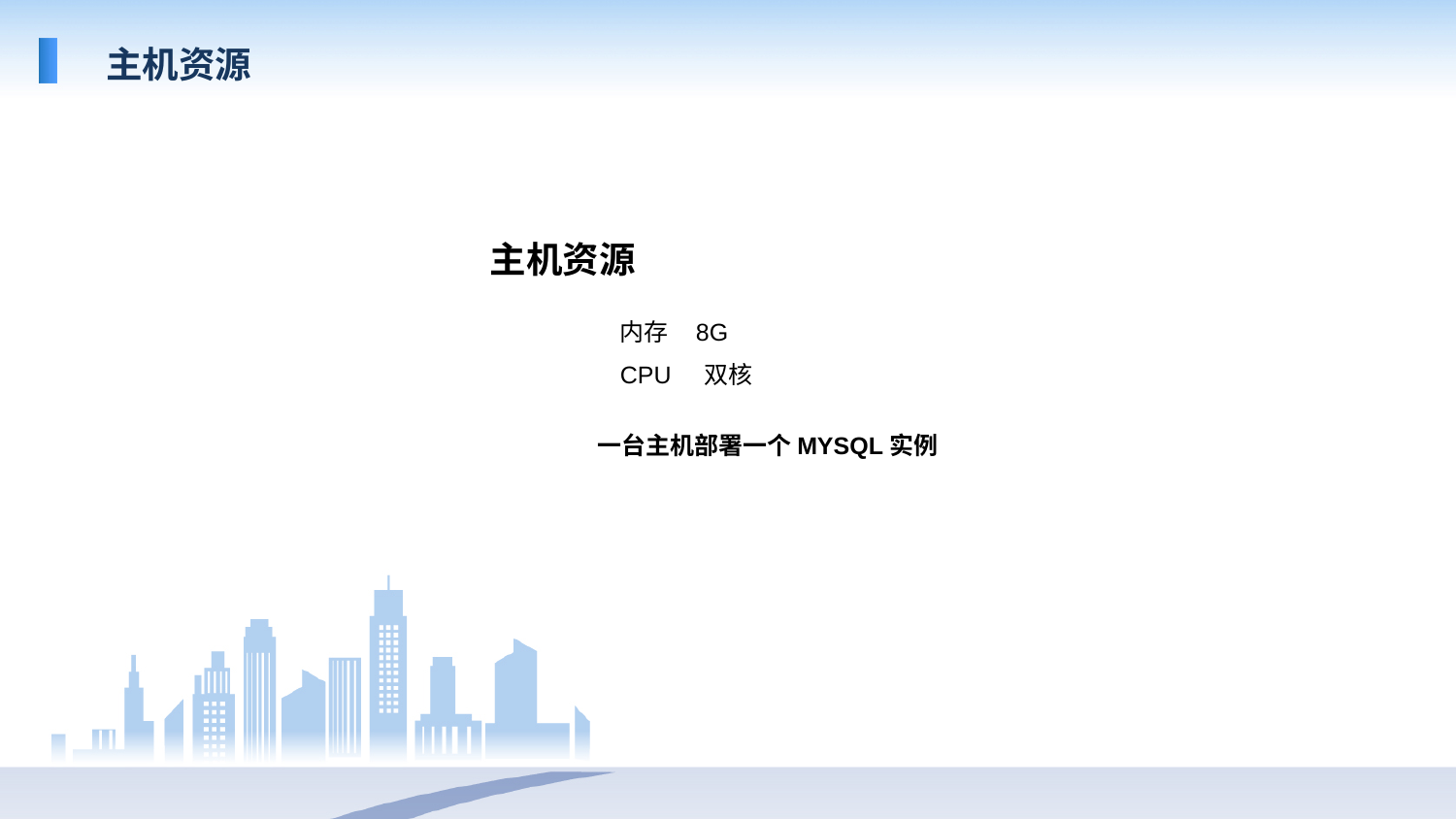

主机资源
主机资源
内存    8G
CPU    双核
一台主机部署一个MYSQL实例